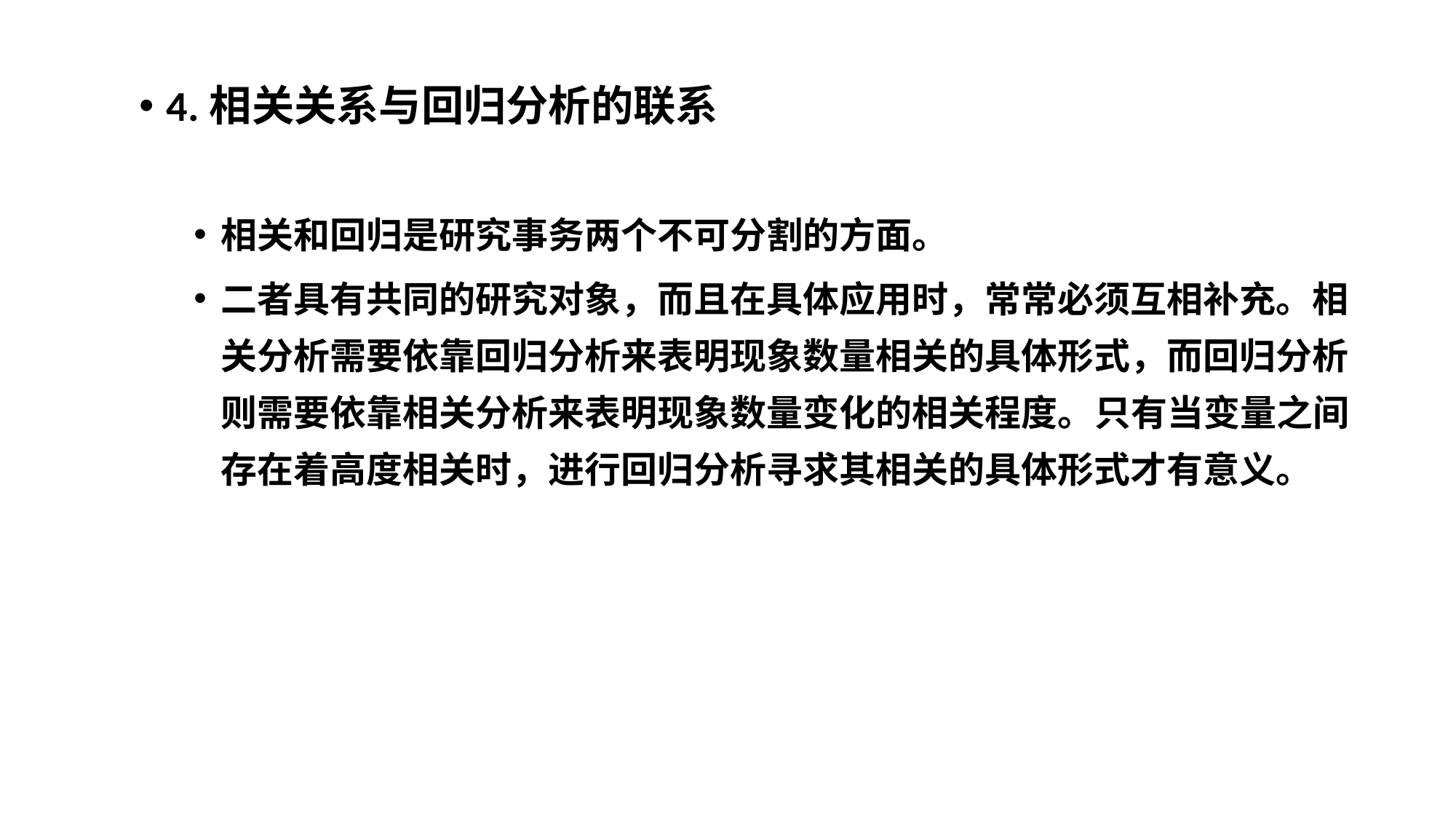

4.相关关系与回归分析的联系

相关和回归是研究事务两个不可分割的方面。
二者具有共同的研究对象，而且在具体应用时，常常必须互相补充。相关分析需要依靠回归分析来表明现象数量相关的具体形式，而回归分析则需要依靠相关分析来表明现象数量变化的相关程度。只有当变量之间存在着高度相关时，进行回归分析寻求其相关的具体形式才有意义。